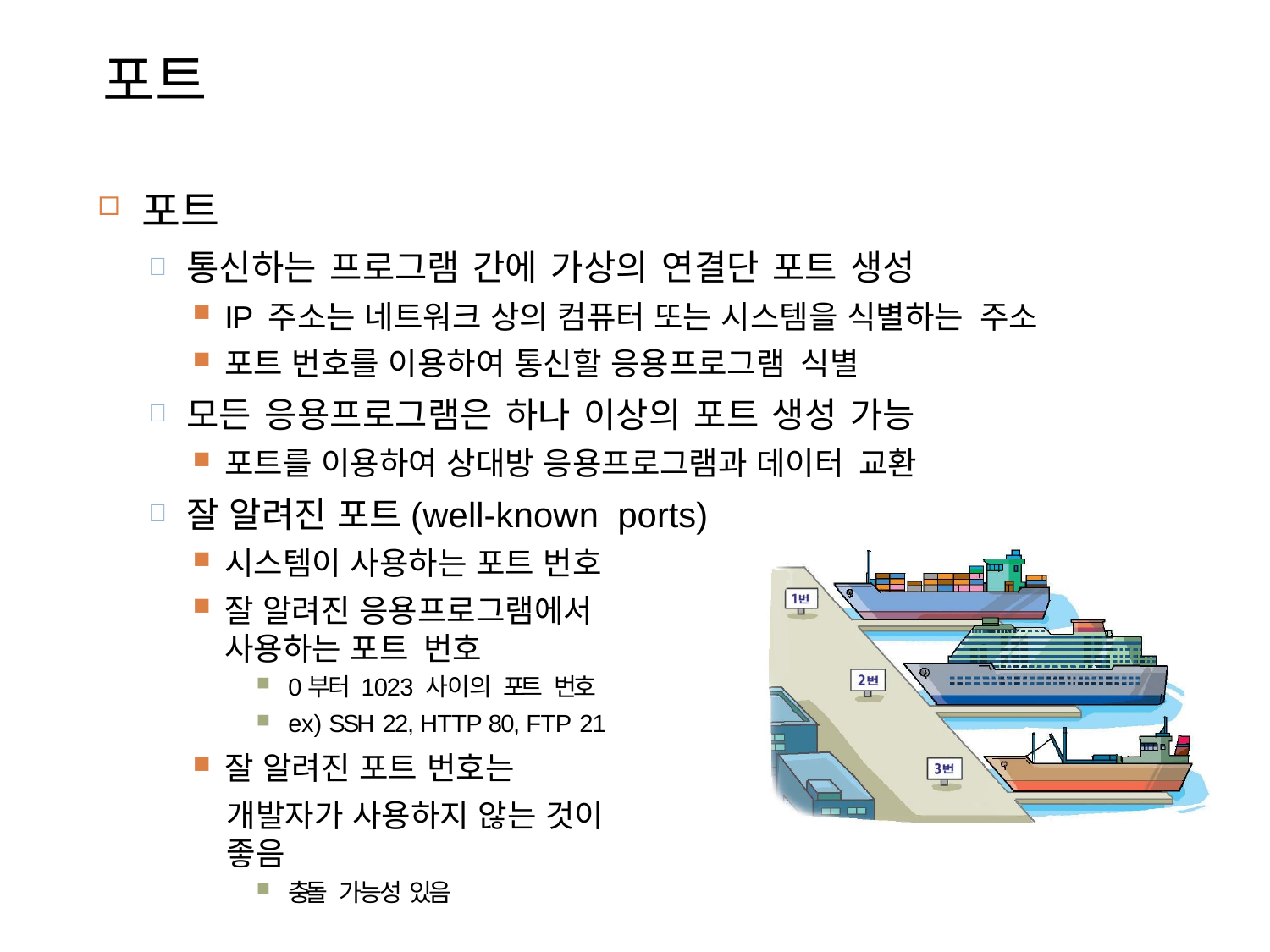

# 포트
6
포트
통신하는 프로그램 간에 가상의 연결단 포트 생성
IP 주소는 네트워크 상의 컴퓨터 또는 시스템을 식별하는 주소
포트 번호를 이용하여 통신할 응용프로그램 식별
모든 응용프로그램은 하나 이상의 포트 생성 가능
포트를 이용하여 상대방 응용프로그램과 데이터 교환
잘 알려진 포트(well-known ports)
시스템이 사용하는 포트 번호
잘 알려진 응용프로그램에서  사용하는 포트 번호
0부터 1023 사이의 포트 번호
ex) SSH 22, HTTP 80, FTP 21
잘 알려진 포트 번호는
개발자가 사용하지 않는 것이 좋음
충돌 가능성 있음